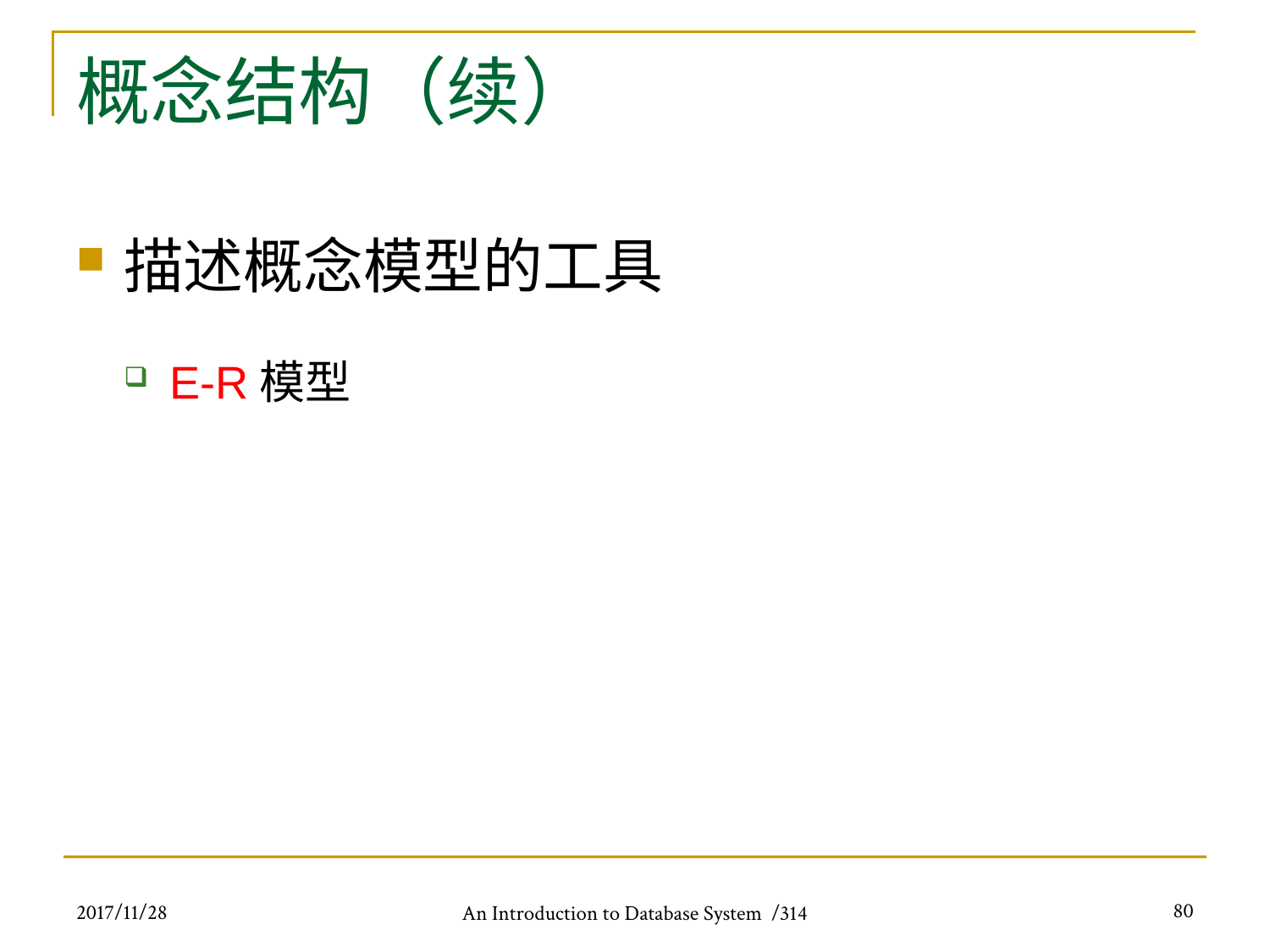

# 概念结构（续）
描述概念模型的工具
E-R模型
2017/11/28
80
An Introduction to Database System  /314